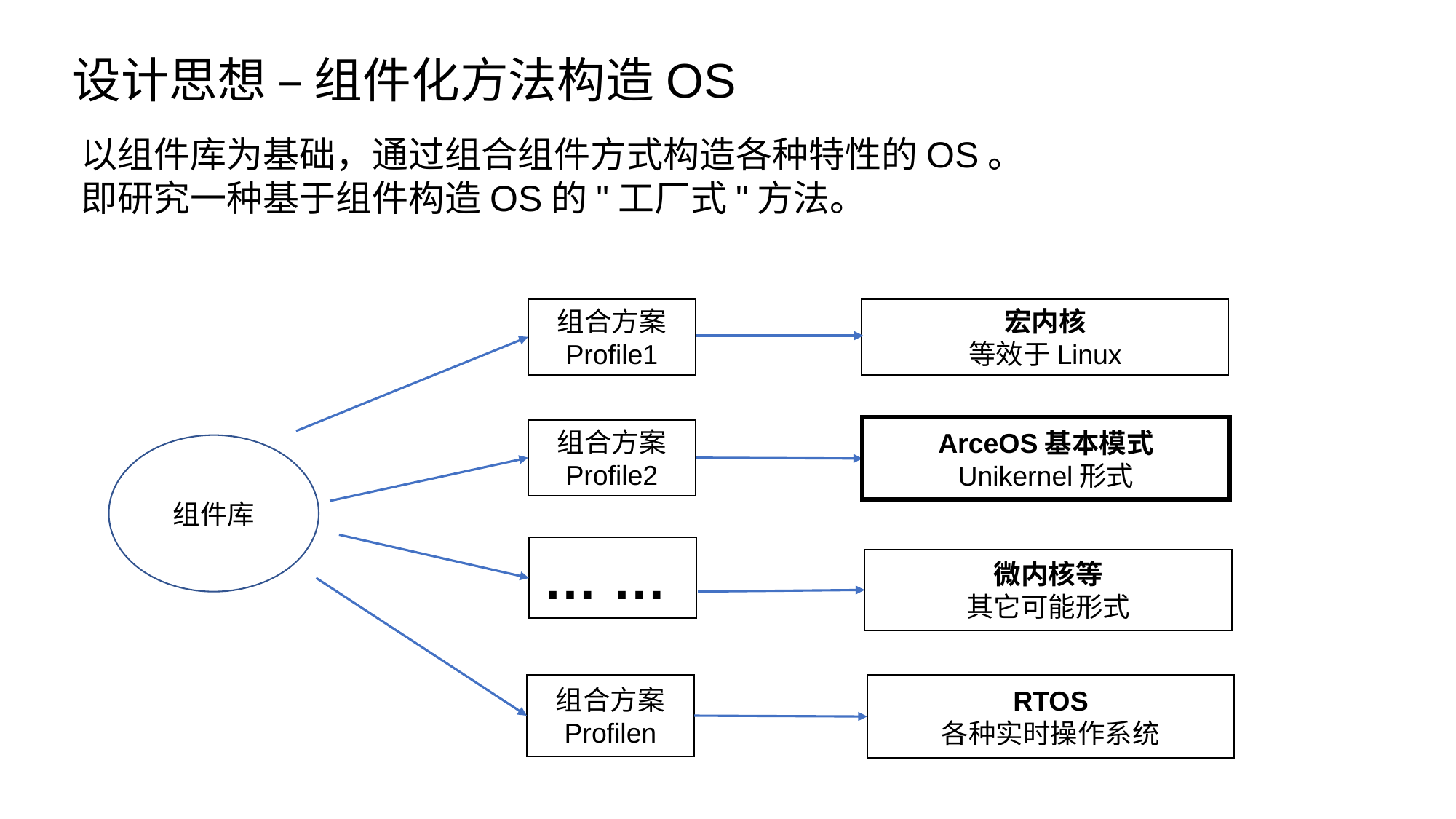

设计思想 – 组件化方法构造OS
以组件库为基础，通过组合组件方式构造各种特性的OS。
即研究一种基于组件构造OS的"工厂式"方法。
组合方案
Profile1
宏内核
等效于Linux
ArceOS基本模式
Unikernel形式
组合方案
Profile2
组件库
… …
微内核等
其它可能形式
组合方案
Profilen
RTOS
各种实时操作系统